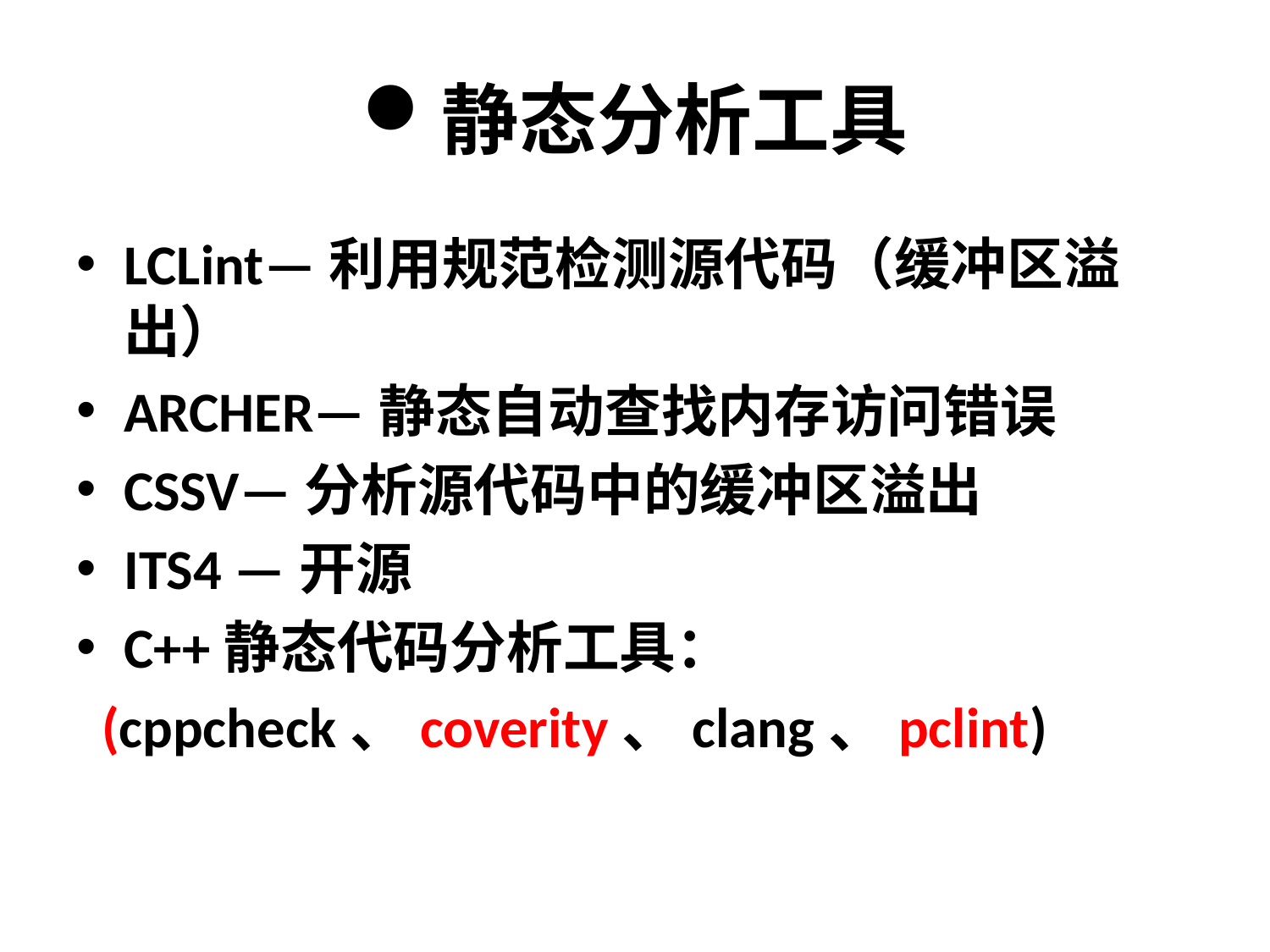

# 静态分析工具
LCLint—利用规范检测源代码（缓冲区溢出）
ARCHER—静态自动查找内存访问错误
CSSV—分析源代码中的缓冲区溢出
ITS4 —开源
C++静态代码分析工具：
  (cppcheck、coverity、clang、pclint)